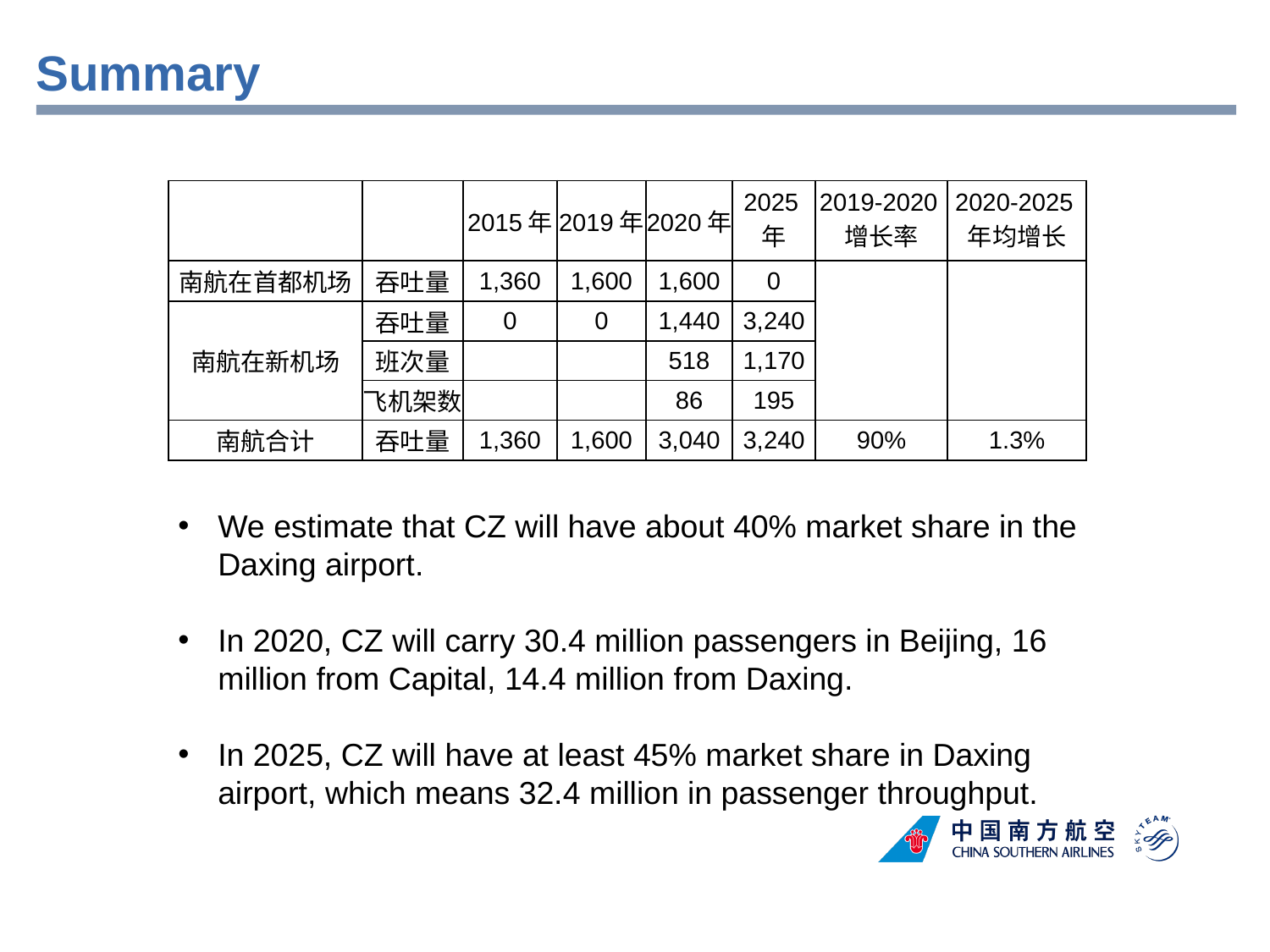

Summary

|  |  | 2015年 | 2019年 | 2020年 | 2025年 | 2019-2020增长率 | 2020-2025年均增长 |
| --- | --- | --- | --- | --- | --- | --- | --- |
| 南航在首都机场 | 吞吐量 | 1,360 | 1,600 | 1,600 | 0 |  |  |
|  |  |  |  |  |  |  |  |
| 南航在新机场 | 吞吐量 | 0 | 0 | 1,440 | 3,240 |  |  |
|  |  |  |  |  |  |  |  |
|  | 班次量 |  |  | 518 | 1,170 |  |  |
|  |  |  |  |  |  |  |  |
|  | 飞机架数 |  |  | 86 | 195 |  |  |
|  |  |  |  |  |  | 90% | 1.3% |
| 南航合计 | 吞吐量 | 1,360 | 1,600 | 3,040 | 3,240 |  |  |
We estimate that CZ will have about 40% market share in the Daxing airport.

In 2020, CZ will carry 30.4 million passengers in Beijing, 16 million from Capital, 14.4 million from Daxing.

In 2025, CZ will have at least 45% market share in Daxing airport, which means 32.4 million in passenger throughput.